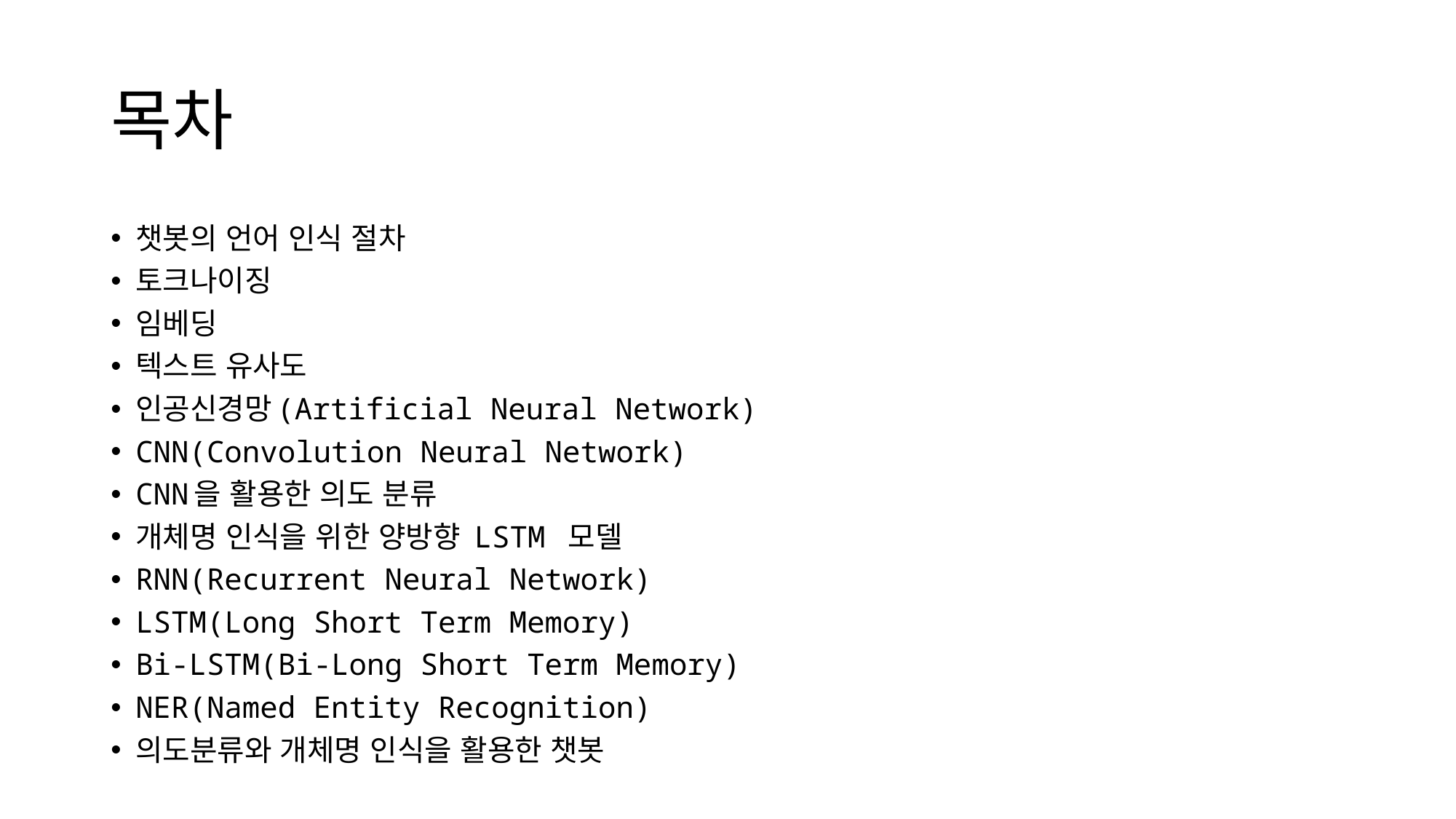

# 목차
챗봇의 언어 인식 절차
토크나이징
임베딩
텍스트 유사도
인공신경망(Artificial Neural Network)
CNN(Convolution Neural Network)
CNN을 활용한 의도 분류
개체명 인식을 위한 양방향 LSTM 모델
RNN(Recurrent Neural Network)
LSTM(Long Short Term Memory)
Bi-LSTM(Bi-Long Short Term Memory)
NER(Named Entity Recognition)
의도분류와 개체명 인식을 활용한 챗봇